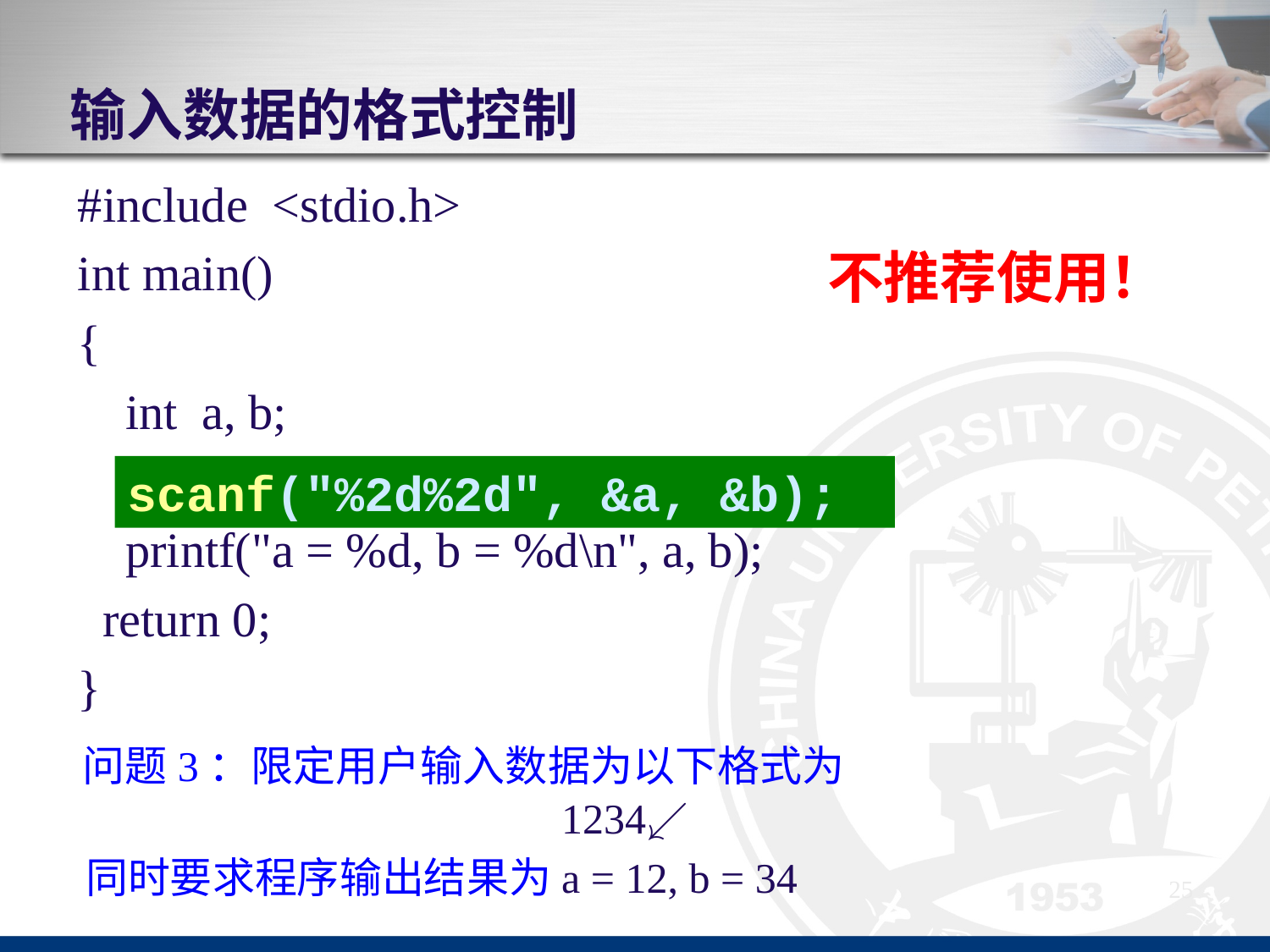

# 输入数据的格式控制
#include  <stdio.h>
int main()
{
	int  a, b;
	scanf("%d %d", &a, &b);
	printf("a = %d, b = %d\n", a, b);
  return 0;
}
不推荐使用！
scanf("%2d%2d", &a, &b);
   问题3：限定用户输入数据为以下格式为
 1234↙
    同时要求程序输出结果为a = 12, b = 34
25